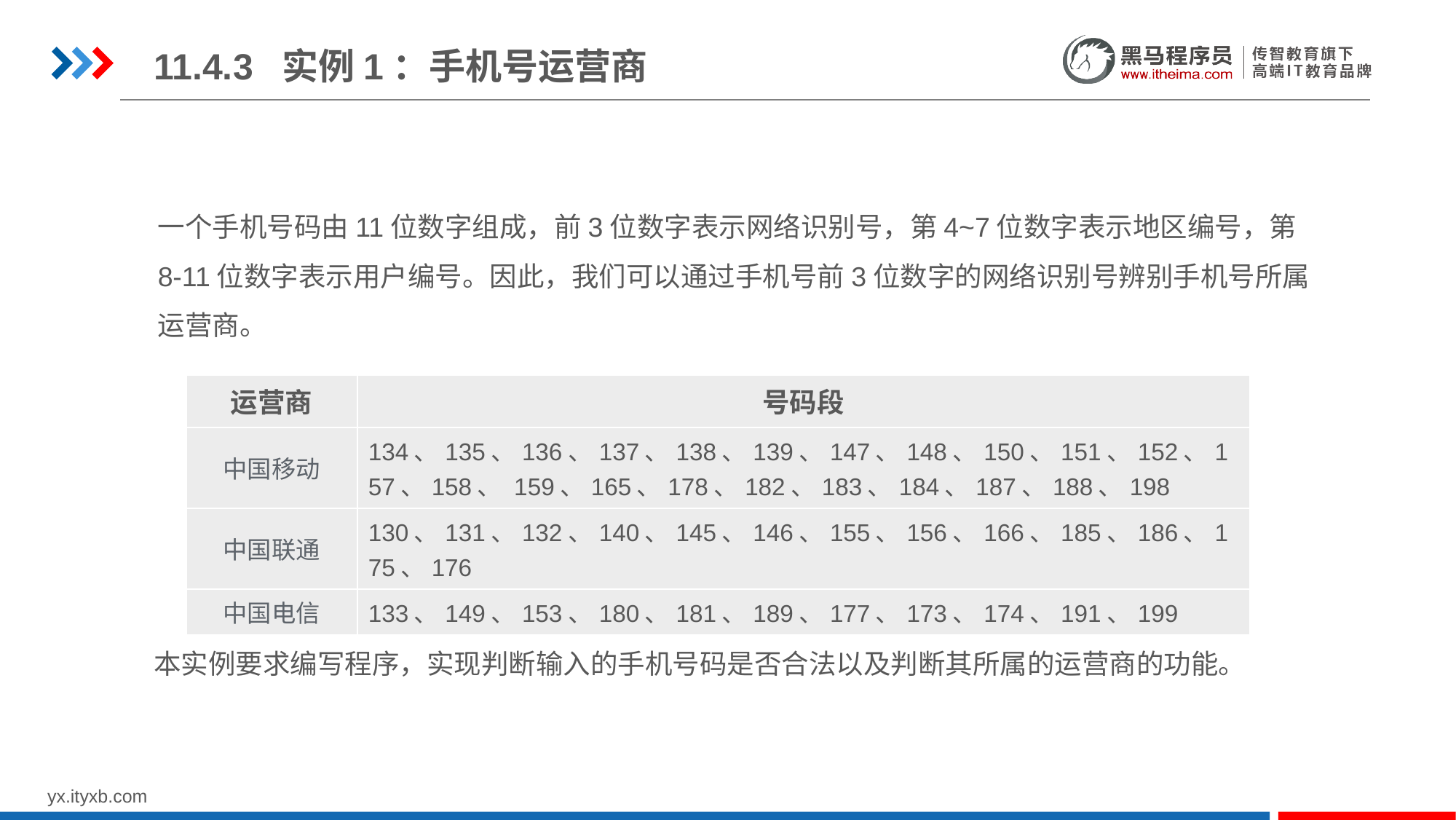

11.4.3  实例1：手机号运营商
一个手机号码由11位数字组成，前3位数字表示网络识别号，第4~7位数字表示地区编号，第8-11位数字表示用户编号。因此，我们可以通过手机号前3位数字的网络识别号辨别手机号所属运营商。
| 运营商 | 号码段 |
| --- | --- |
| 中国移动 | 134、135、136、137、138、139、147、148、150、151、152、157、158、 159、165、178、182、183、184、187、188、198 |
| 中国联通 | 130、131、132、140、145、146、155、156、166、185、186、175、176 |
| 中国电信 | 133、149、153、180、181、189、177、173、174、191、199 |
本实例要求编写程序，实现判断输入的手机号码是否合法以及判断其所属的运营商的功能。